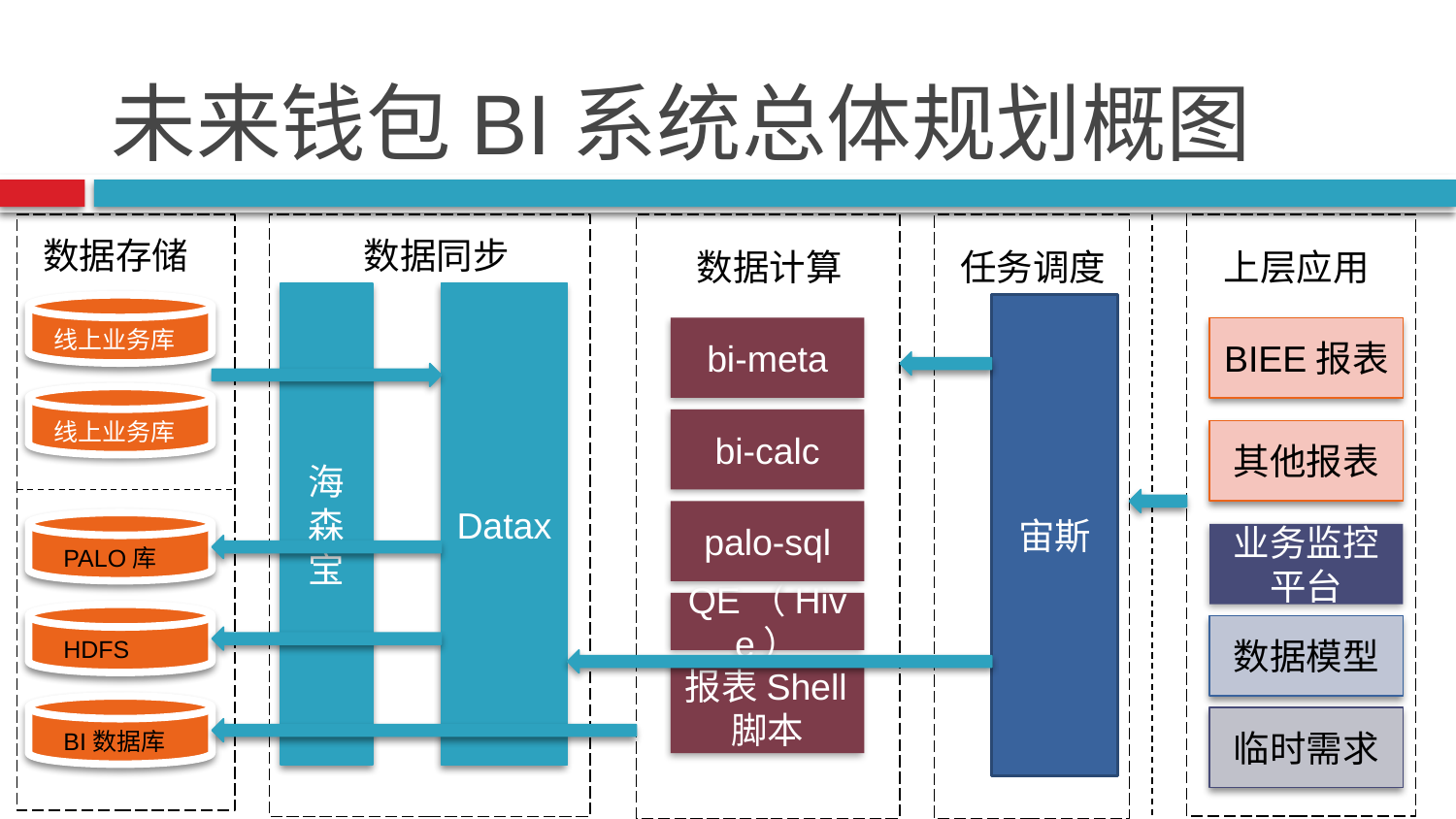

# 未来钱包BI系统总体规划概图

数据存储
数据同步
数据计算
任务调度
上层应用
海森宝
Datax
 线上业务库
宙斯
bi-meta
BIEE报表

 线上业务库
bi-calc
其他报表

palo-sql
   PALO库
业务监控平台

QE（Hive）
   HDFS
数据模型

报表Shell脚本
   BI数据库
临时需求